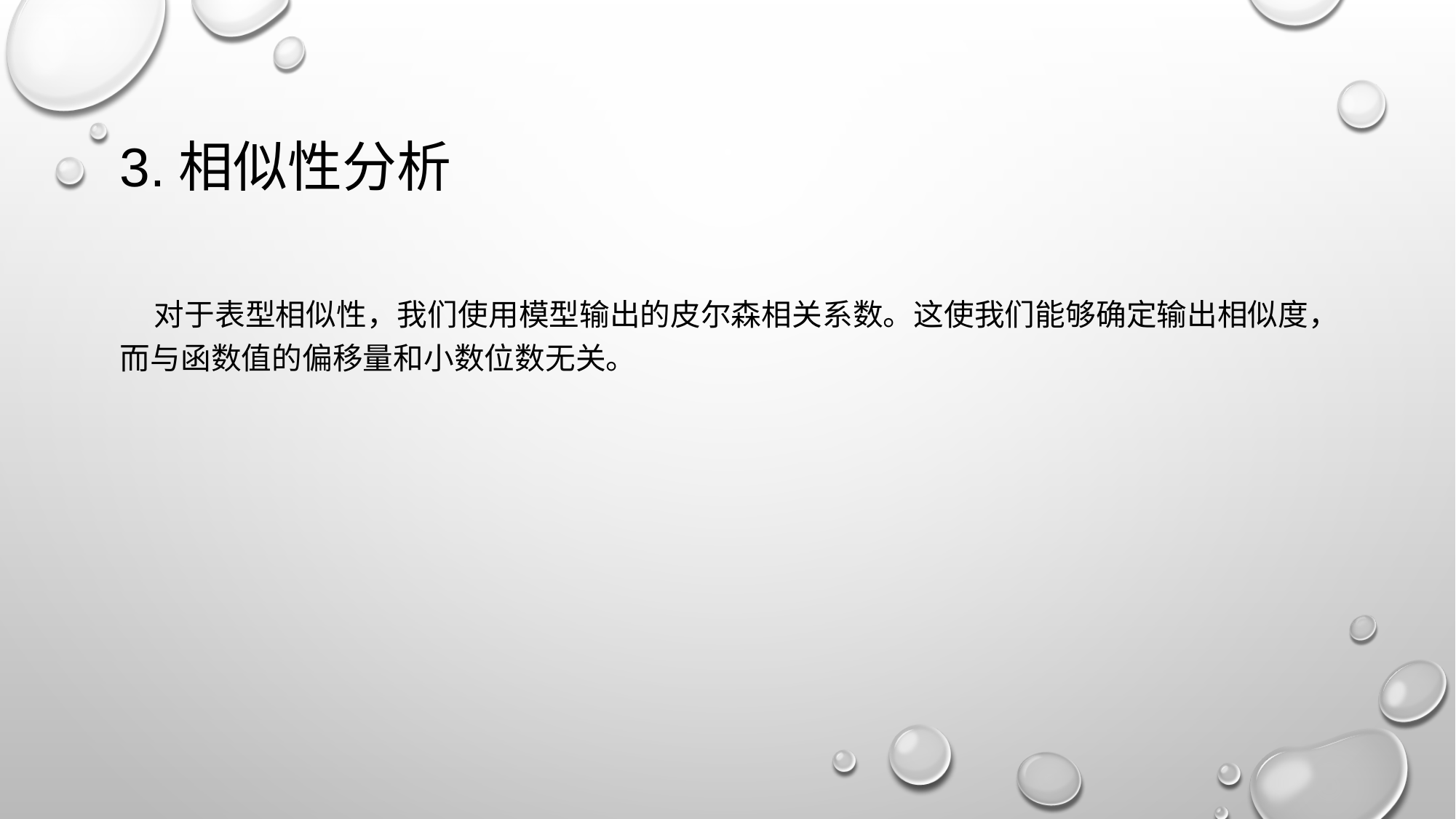

# 3.相似性分析
    对于表型相似性，我们使用模型输出的皮尔森相关系数。这使我们能够确定输出相似度，而与函数值的偏移量和小数位数无关。